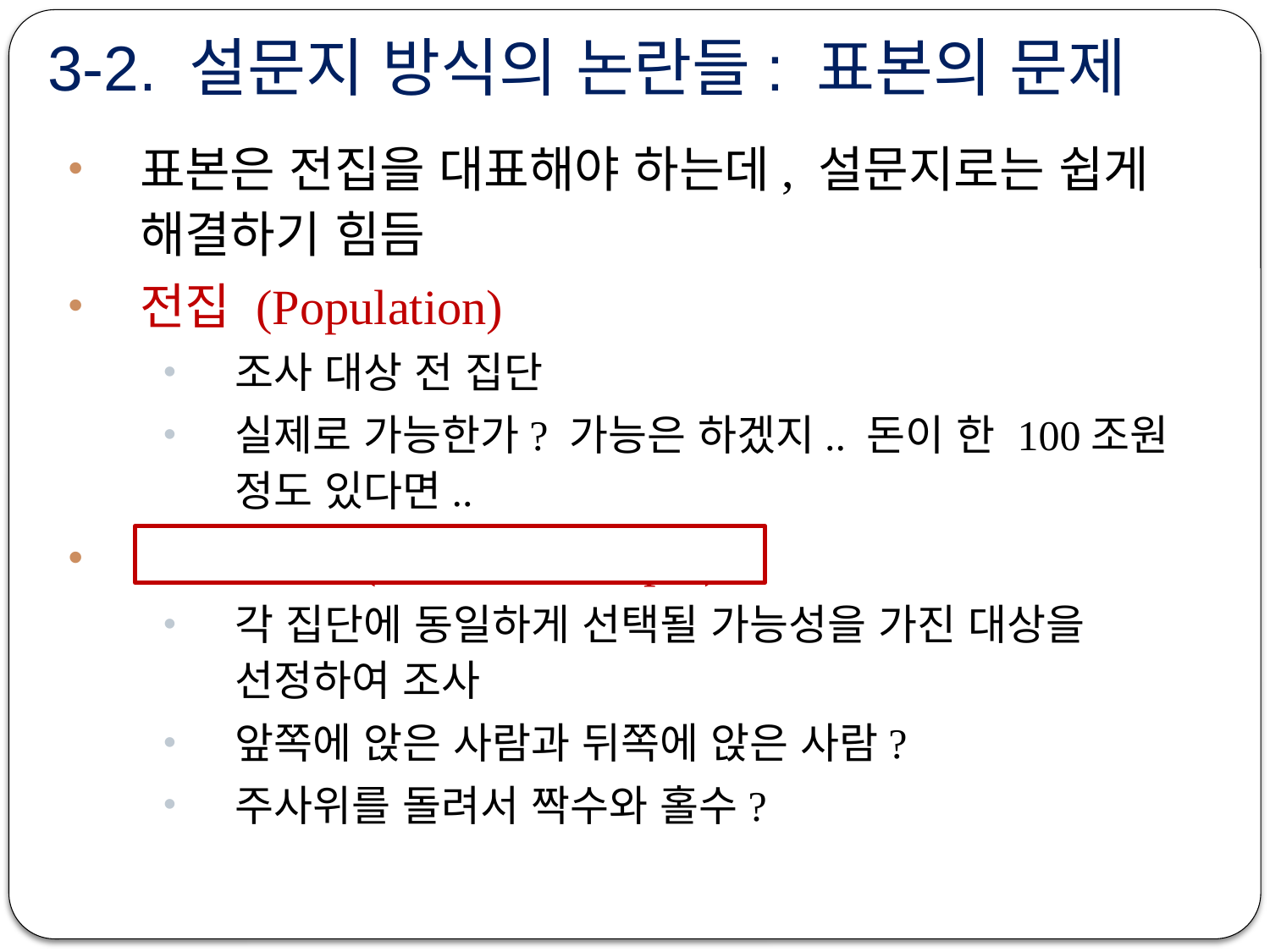

# 3-2. 설문지 방식의 논란들: 표본의 문제
표본은 전집을 대표해야 하는데, 설문지로는 쉽게 해결하기 힘듬
전집 (Population)
조사 대상 전 집단
실제로 가능한가? 가능은 하겠지.. 돈이 한 100조원 정도 있다면..
무선 표본 (Random Sample)
각 집단에 동일하게 선택될 가능성을 가진 대상을 선정하여 조사
앞쪽에 앉은 사람과 뒤쪽에 앉은 사람?
주사위를 돌려서 짝수와 홀수?